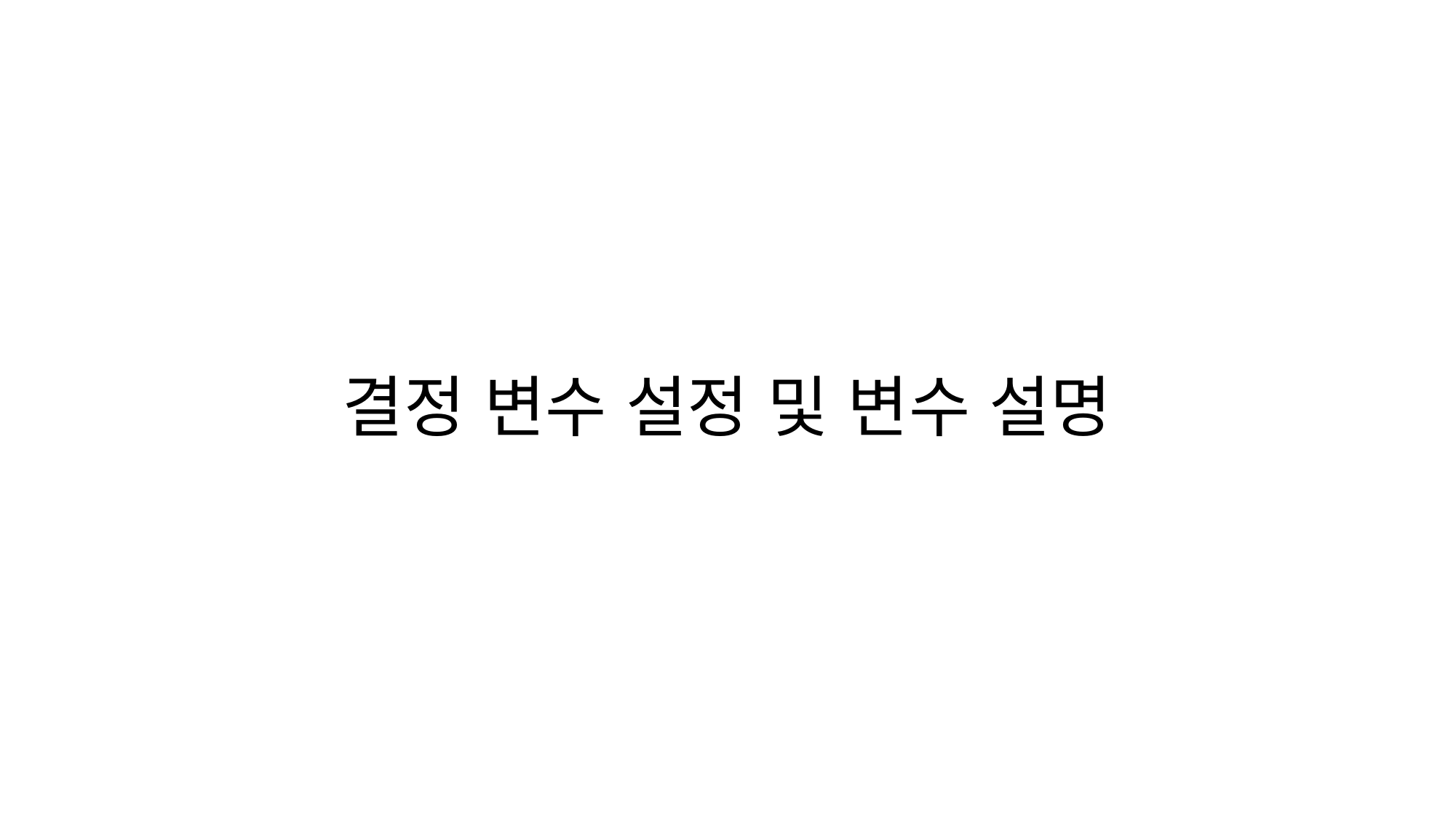

# 결정 변수 설정 및 변수 설명